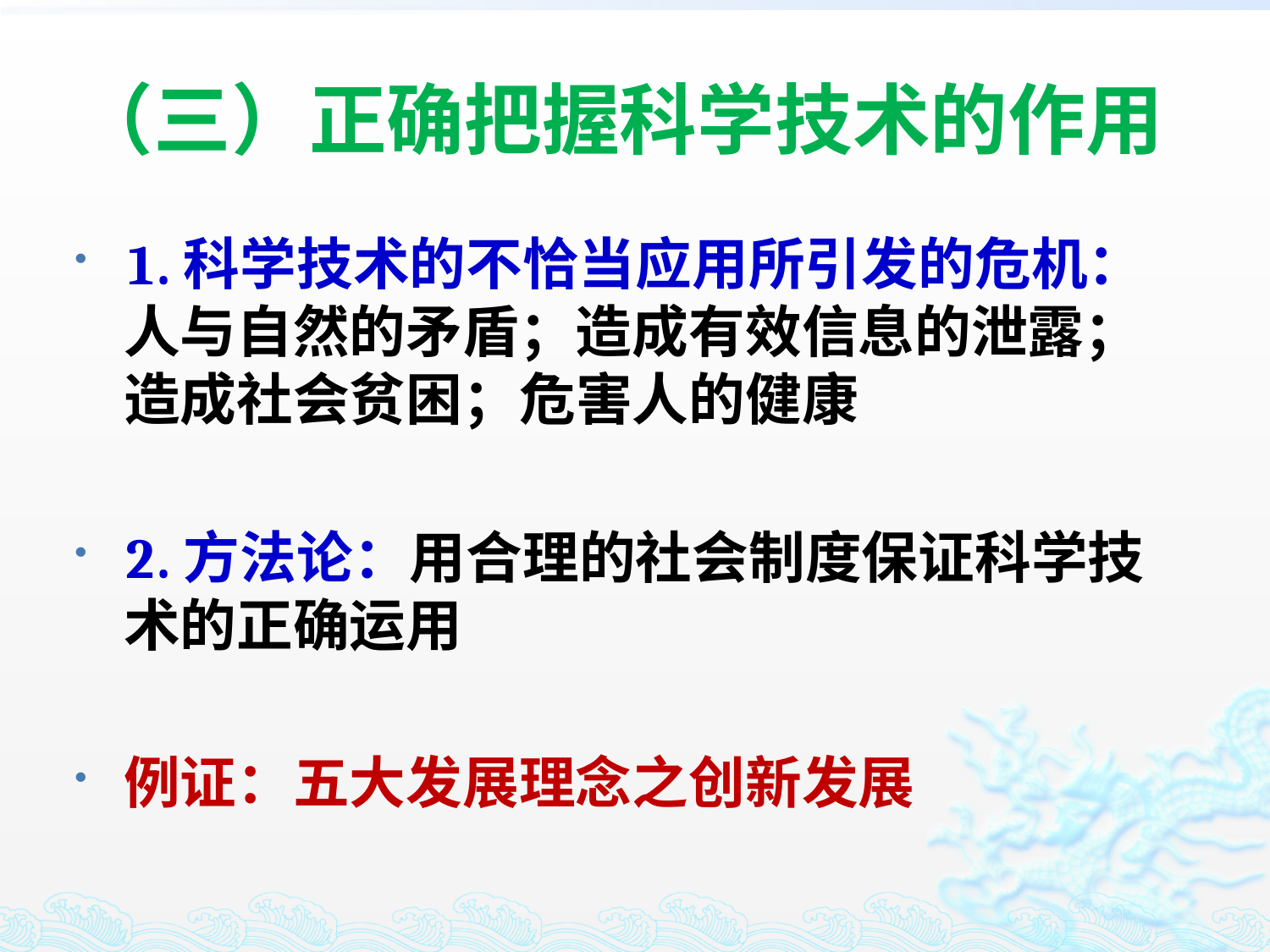

# （三）正确把握科学技术的作用
1.科学技术的不恰当应用所引发的危机：人与自然的矛盾；造成有效信息的泄露；造成社会贫困；危害人的健康

2.方法论：用合理的社会制度保证科学技术的正确运用

例证：五大发展理念之创新发展